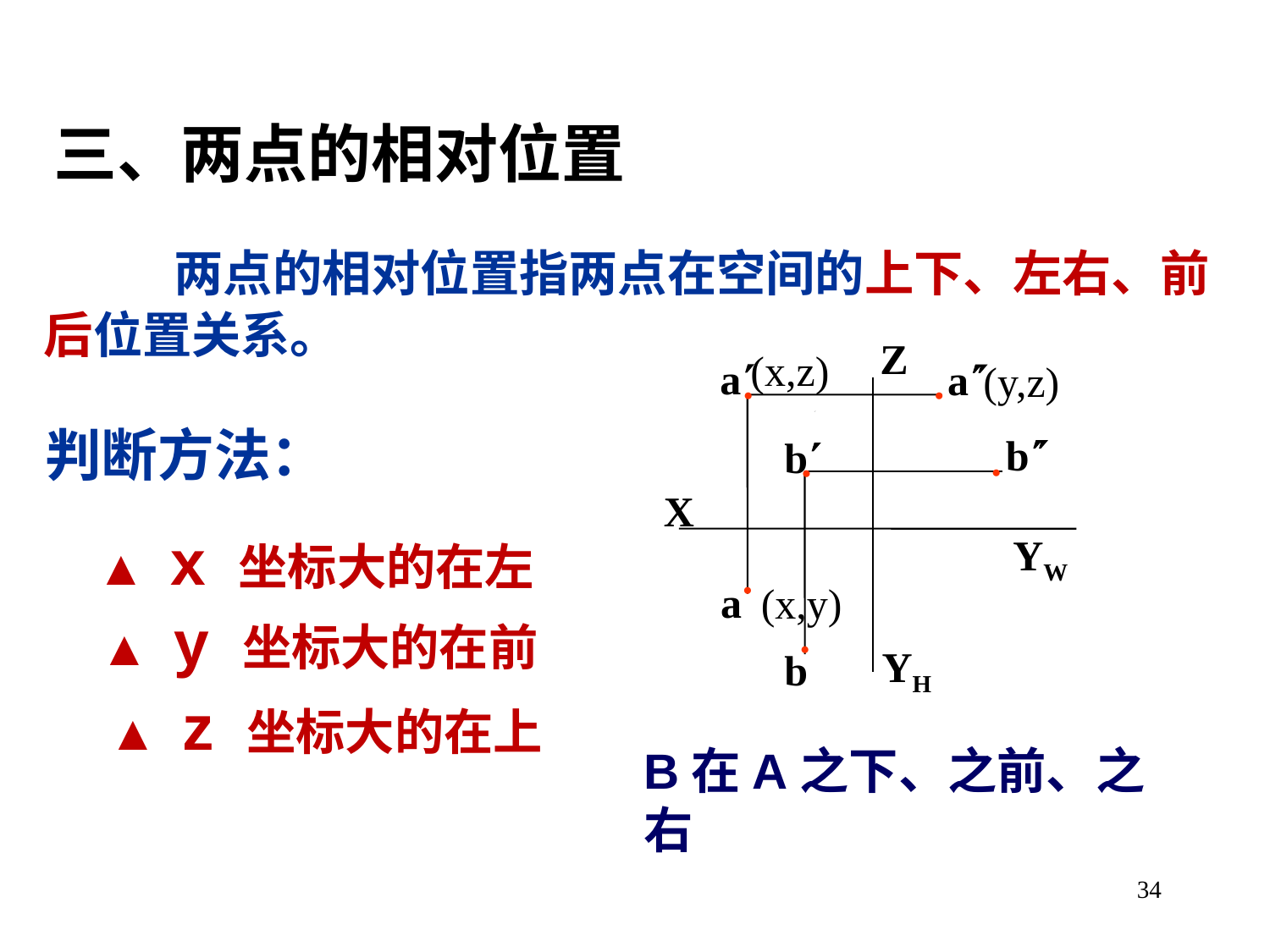

三、两点的相对位置
        两点的相对位置指两点在空间的上下、左右、前后位置关系。
Z
(x,z)
a′
a″
(y,z)

●
●
●
●
●
●

b″
b′

X
YW

a
(x,y)
YH
b
判断方法：
▲  x 坐标大的在左
▲  y 坐标大的在前
 ▲  z 坐标大的在上
B在A之下、之前、之右
34